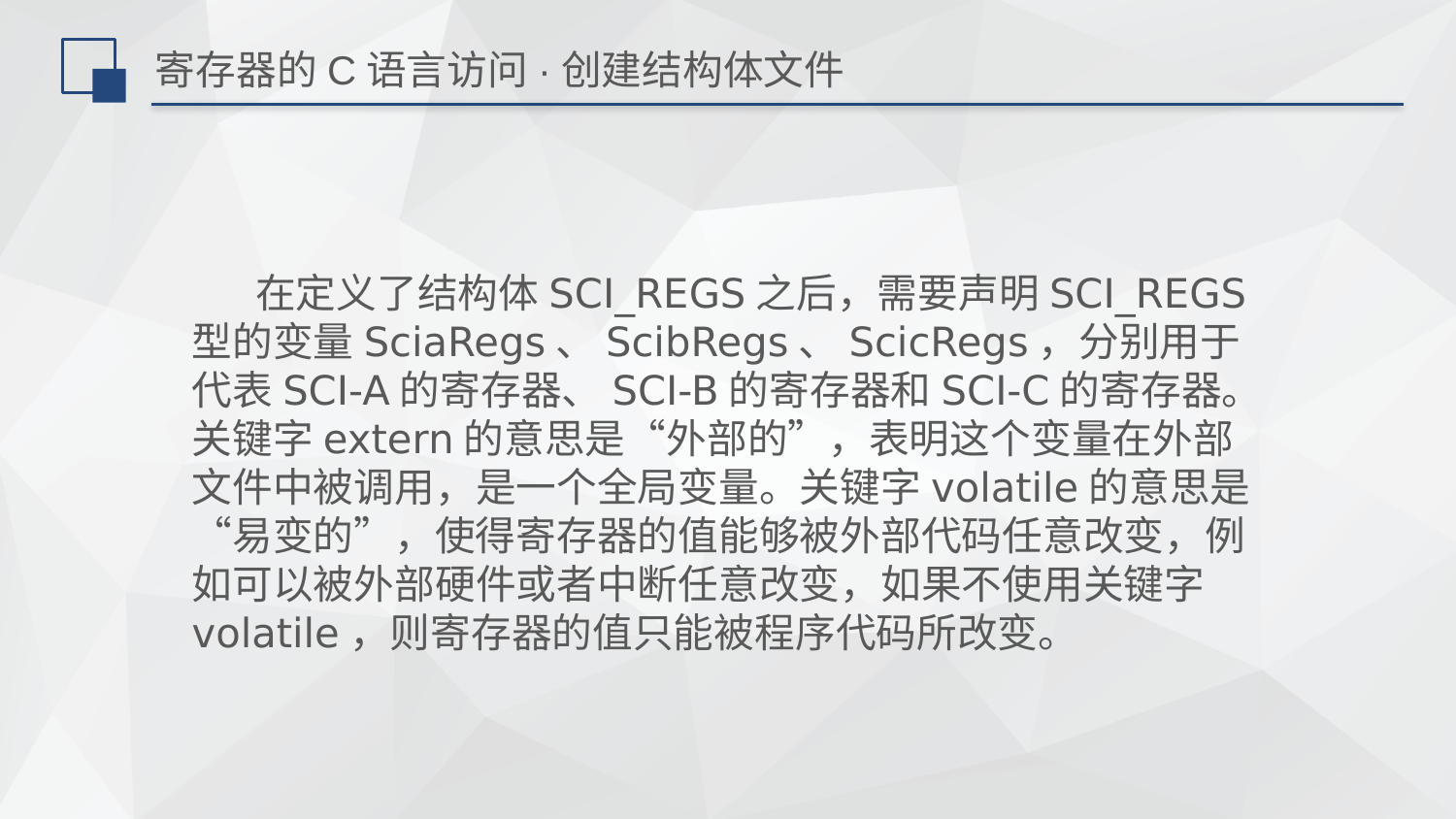

# 寄存器的C语言访问·创建结构体文件
      在定义了结构体SCI_REGS之后，需要声明SCI_REGS型的变量SciaRegs、ScibRegs、ScicRegs，分别用于代表SCI-A的寄存器、SCI-B的寄存器和SCI-C的寄存器。关键字extern的意思是“外部的”，表明这个变量在外部文件中被调用，是一个全局变量。关键字volatile的意思是“易变的”，使得寄存器的值能够被外部代码任意改变，例如可以被外部硬件或者中断任意改变，如果不使用关键字volatile，则寄存器的值只能被程序代码所改变。